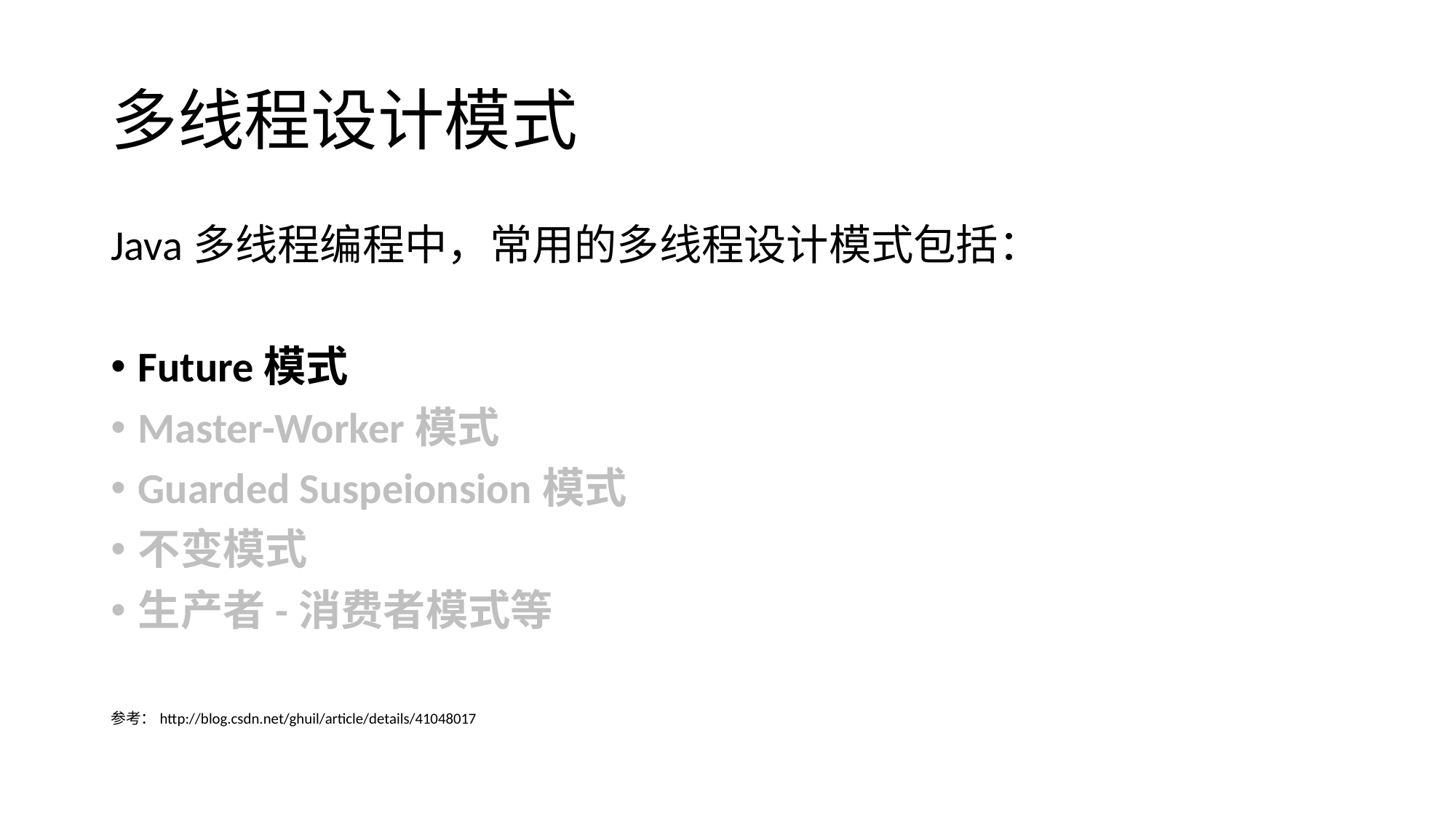

# 多线程设计模式
Java多线程编程中，常用的多线程设计模式包括：

Future模式
Master-Worker模式
Guarded Suspeionsion模式
不变模式
生产者-消费者模式等

参考：http://blog.csdn.net/ghuil/article/details/41048017